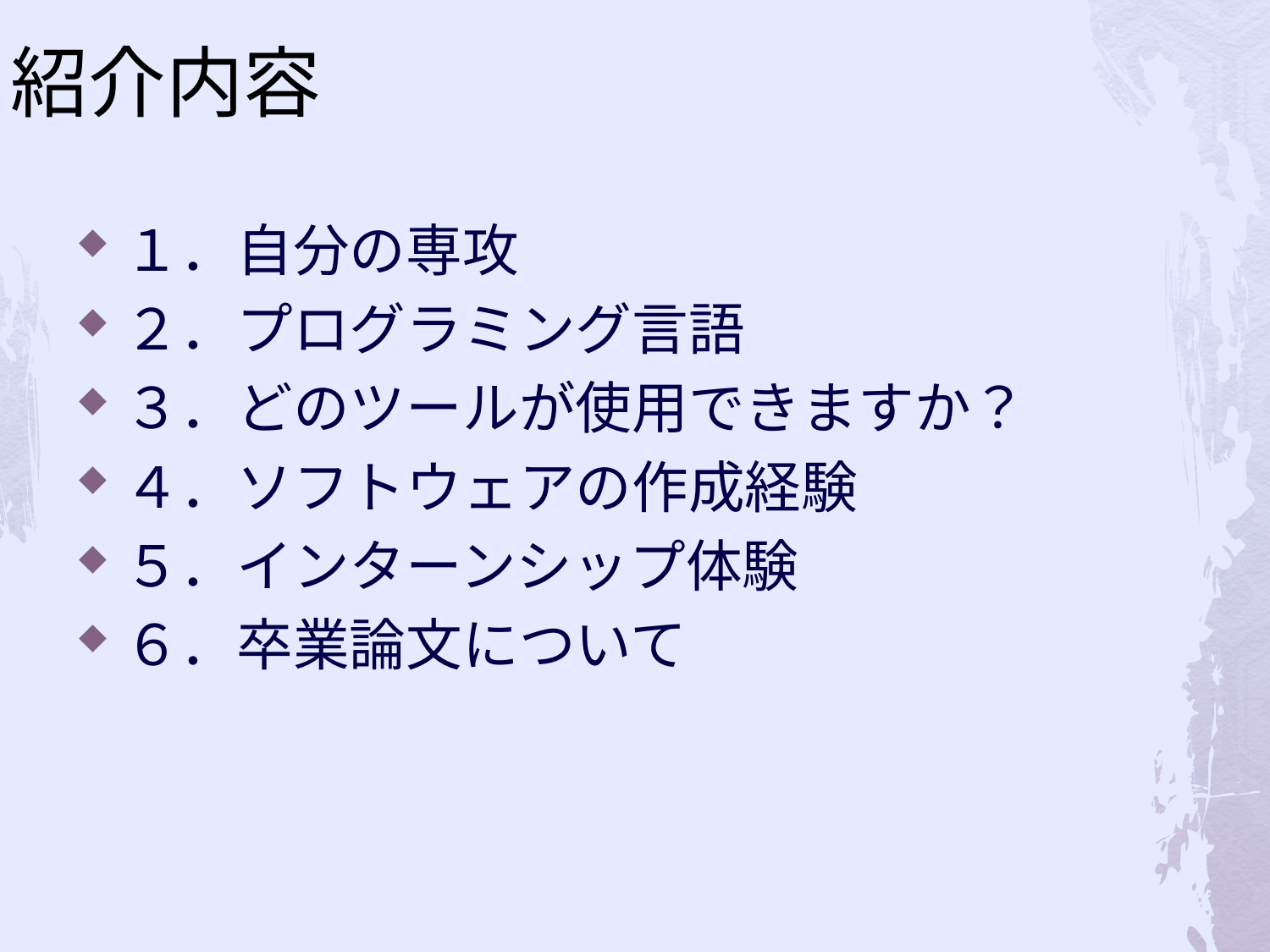

# 紹介内容
１．自分の専攻
２．プログラミング言語
３．どのツールが使用できますか？
４．ソフトウェアの作成経験
５．インターンシップ体験
６．卒業論文について